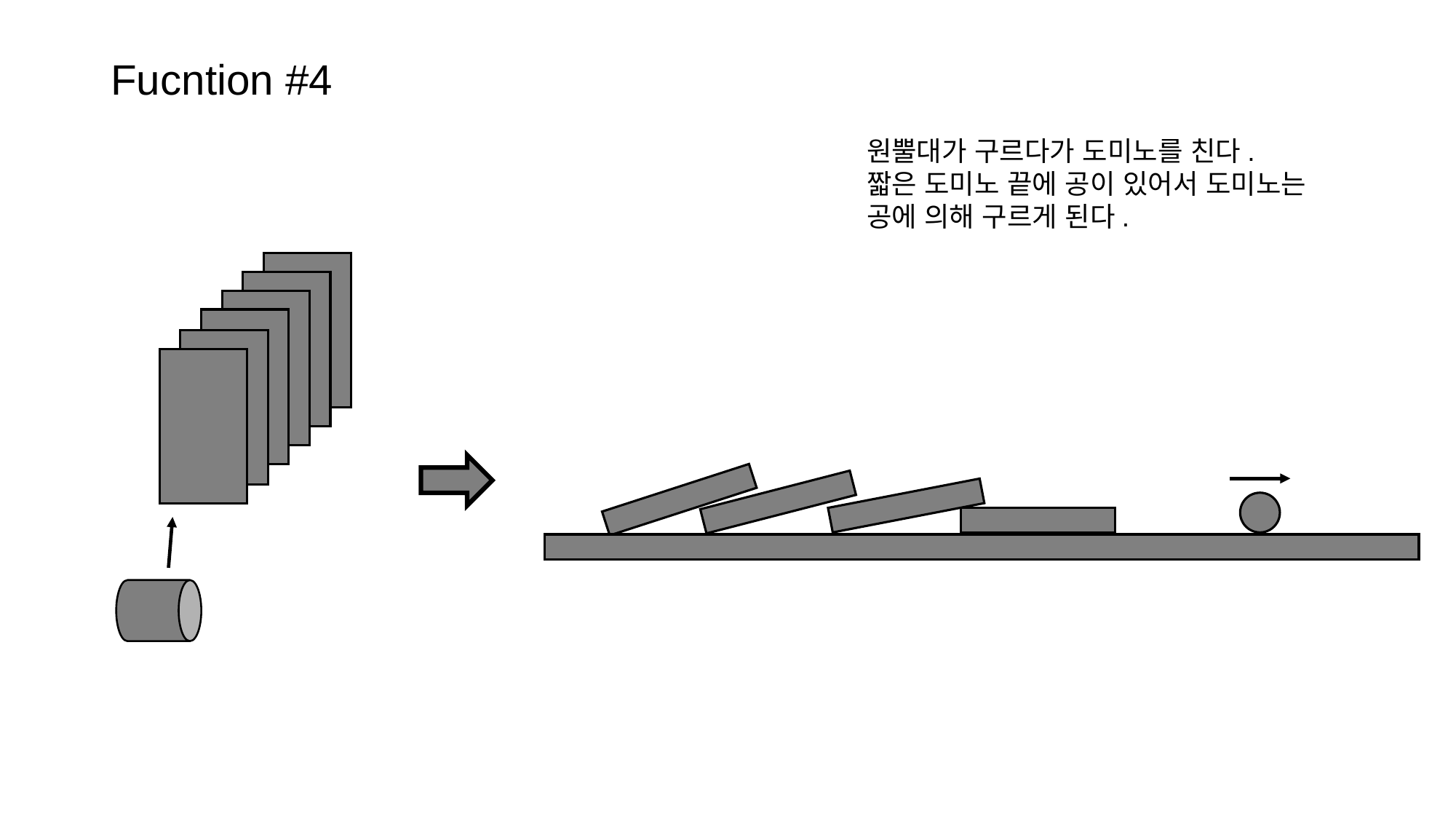

# Fucntion #4

원뿔대가 구르다가 도미노를 친다.
짧은 도미노 끝에 공이 있어서 도미노는 공에 의해 구르게 된다.